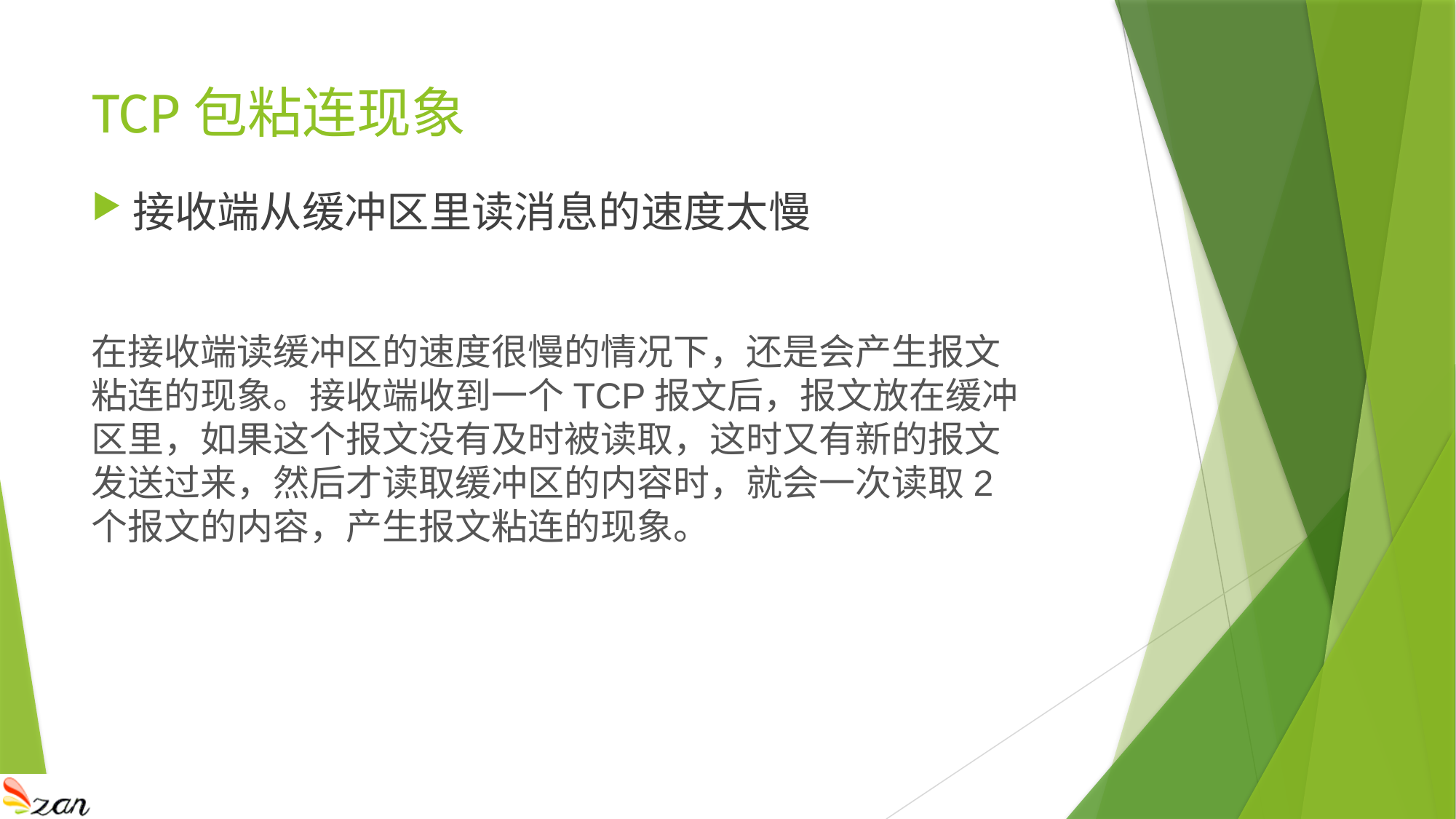

# TCP包粘连现象
接收端从缓冲区里读消息的速度太慢
在接收端读缓冲区的速度很慢的情况下，还是会产生报文粘连的现象。接收端收到一个TCP报文后，报文放在缓冲区里，如果这个报文没有及时被读取，这时又有新的报文发送过来，然后才读取缓冲区的内容时，就会一次读取2个报文的内容，产生报文粘连的现象。